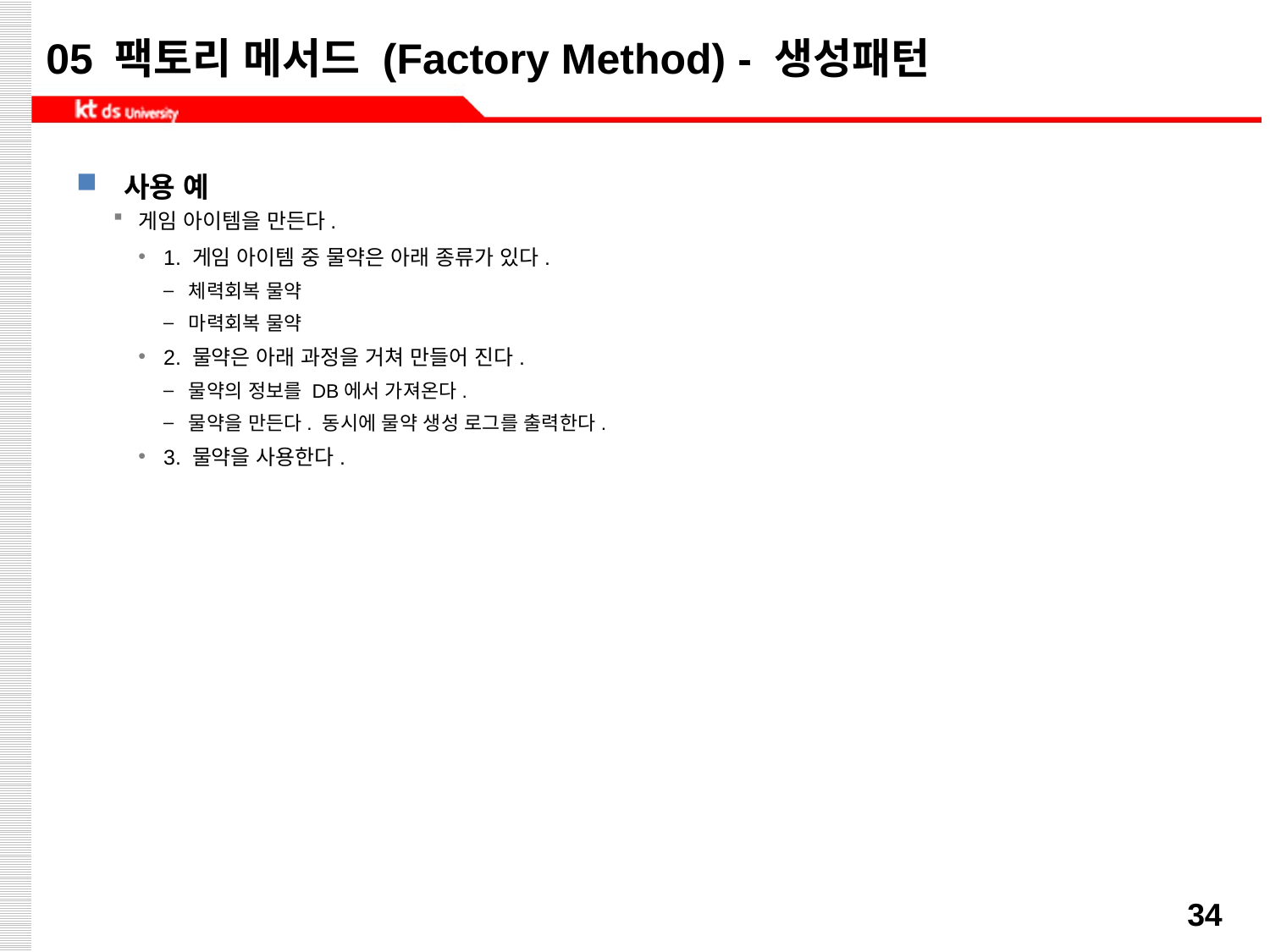

# 05 팩토리 메서드 (Factory Method) - 생성패턴
사용 예
게임 아이템을 만든다.
1. 게임 아이템 중 물약은 아래 종류가 있다.
체력회복 물약
마력회복 물약
2. 물약은 아래 과정을 거쳐 만들어 진다.
물약의 정보를 DB에서 가져온다.
물약을 만든다. 동시에 물약 생성 로그를 출력한다.
3. 물약을 사용한다.